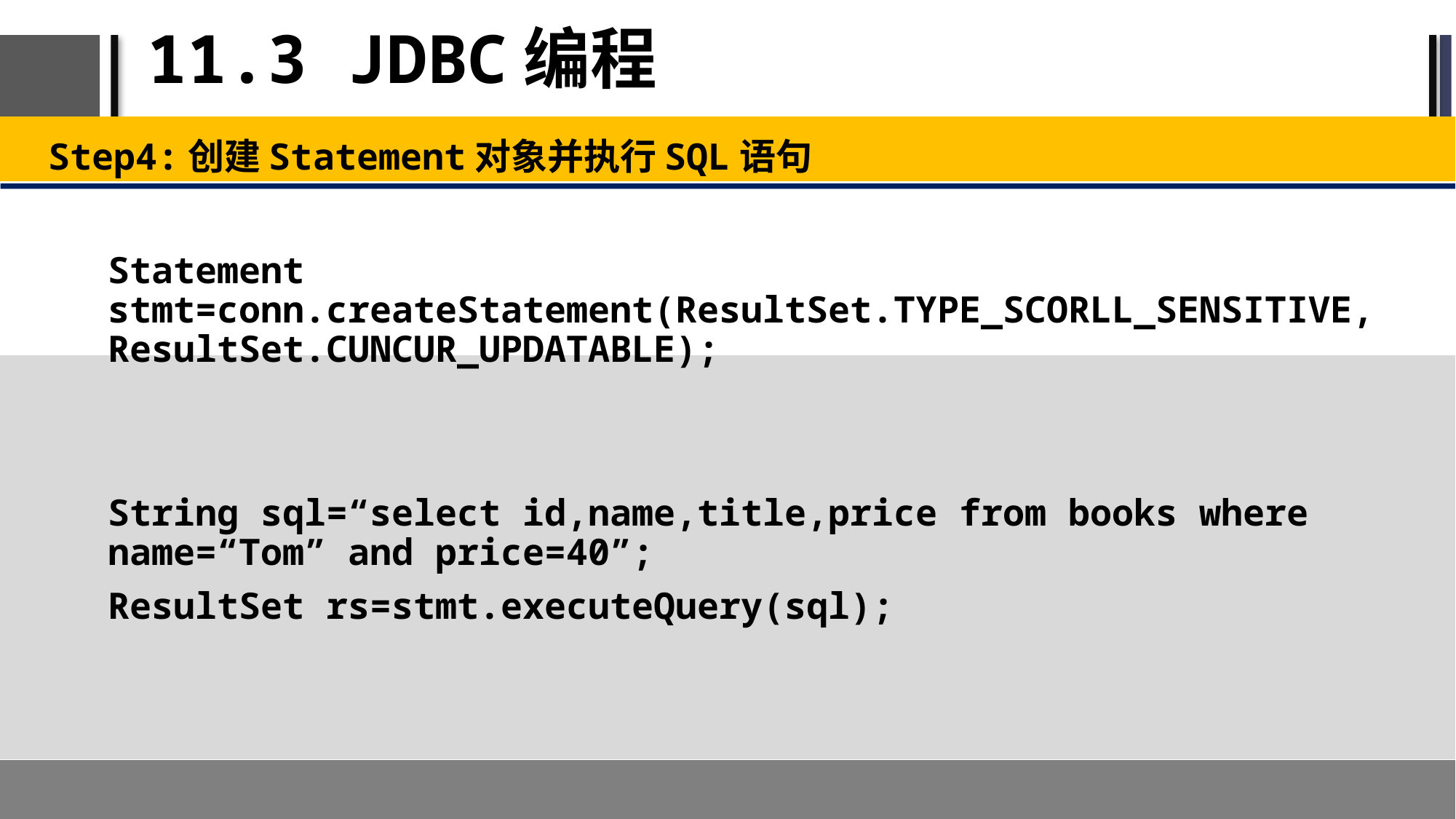

# 11.3 JDBC编程

Step4:创建Statement对象并执行SQL语句

Statement stmt=conn.createStatement(ResultSet.TYPE_SCORLL_SENSITIVE, ResultSet.CUNCUR_UPDATABLE);

String sql=“select id,name,title,price from books where name=“Tom” and price=40”;
ResultSet rs=stmt.executeQuery(sql);